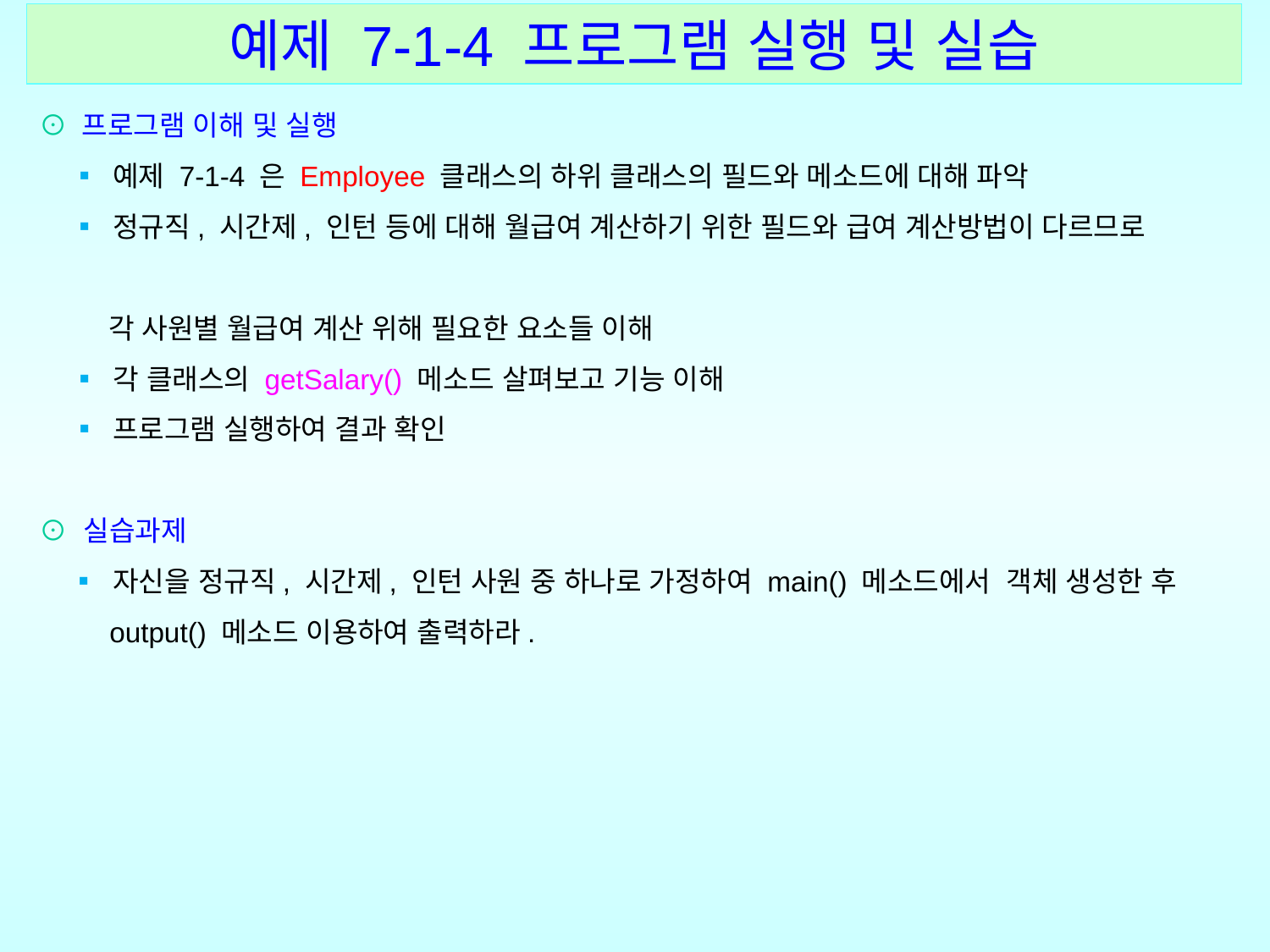

예제 7-1-4 프로그램 실행 및 실습
⊙ 프로그램 이해 및 실행
    ▪ 예제 7-1-4 은 Employee 클래스의 하위 클래스의 필드와 메소드에 대해 파악
    ▪ 정규직, 시간제, 인턴 등에 대해 월급여 계산하기 위한 필드와 급여 계산방법이 다르므로
        각 사원별 월급여 계산 위해 필요한 요소들 이해
    ▪ 각 클래스의 getSalary() 메소드 살펴보고 기능 이해
    ▪ 프로그램 실행하여 결과 확인

⊙ 실습과제
    ▪ 자신을 정규직, 시간제, 인턴 사원 중 하나로 가정하여 main() 메소드에서  객체 생성한 후
         output() 메소드 이용하여 출력하라.